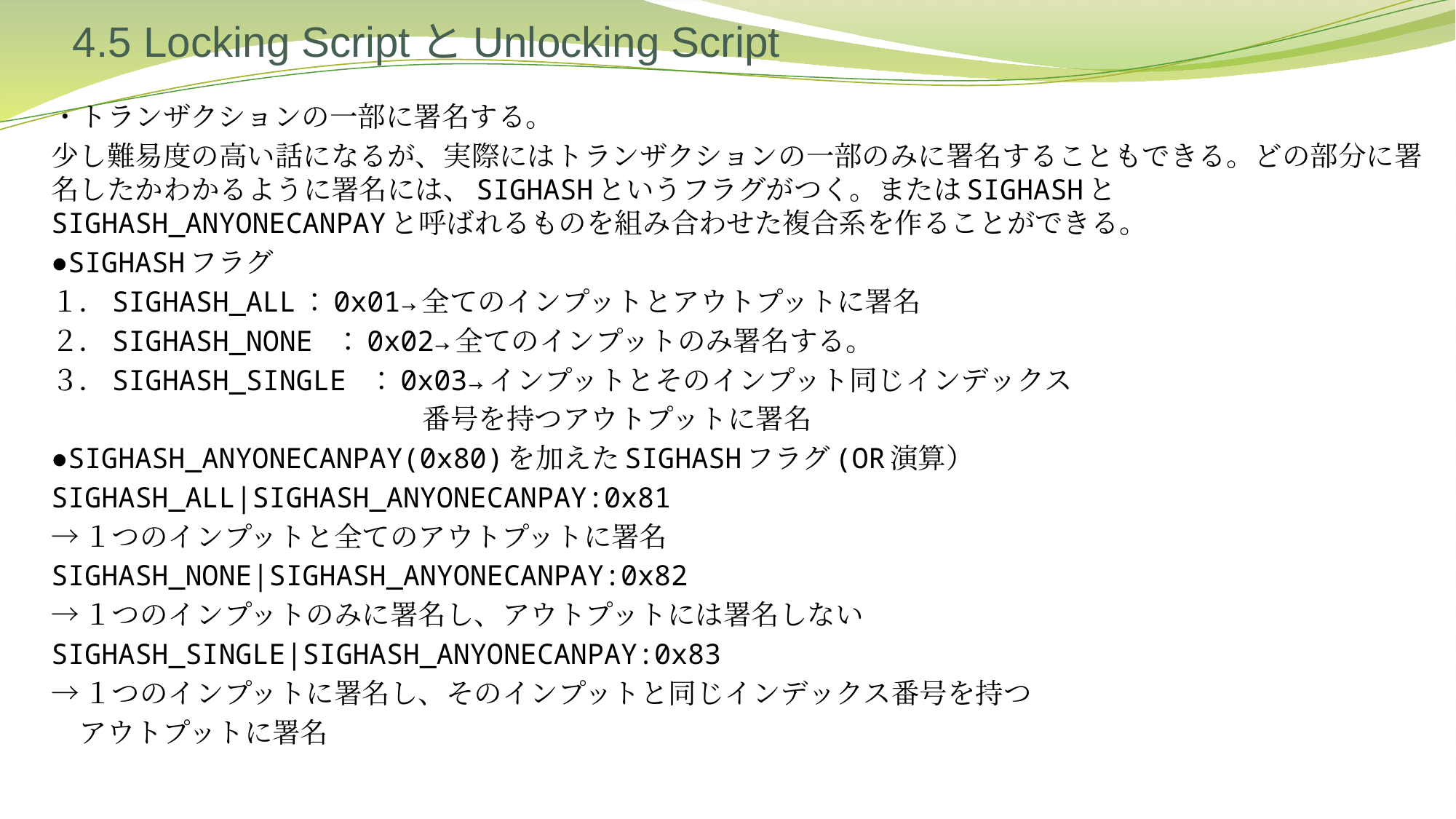

# 4.5 Locking ScriptとUnlocking Script
・トランザクションの一部に署名する。
少し難易度の高い話になるが、実際にはトランザクションの一部のみに署名することもできる。どの部分に署名したかわかるように署名には、SIGHASHというフラグがつく。またはSIGHASHとSIGHASH_ANYONECANPAYと呼ばれるものを組み合わせた複合系を作ることができる。
●SIGHASHフラグ
１．SIGHASH_ALL：0x01→全てのインプットとアウトプットに署名
２．SIGHASH_NONE ：0x02→全てのインプットのみ署名する。
３．SIGHASH_SINGLE ：0x03→インプットとそのインプット同じインデックス
　　　　　　　　　　　　　 番号を持つアウトプットに署名
●SIGHASH_ANYONECANPAY(0x80)を加えたSIGHASHフラグ(OR演算）
SIGHASH_ALL|SIGHASH_ANYONECANPAY:0x81
→１つのインプットと全てのアウトプットに署名
SIGHASH_NONE|SIGHASH_ANYONECANPAY:0x82
→１つのインプットのみに署名し、アウトプットには署名しない
SIGHASH_SINGLE|SIGHASH_ANYONECANPAY:0x83
→１つのインプットに署名し、そのインプットと同じインデックス番号を持つ
　アウトプットに署名